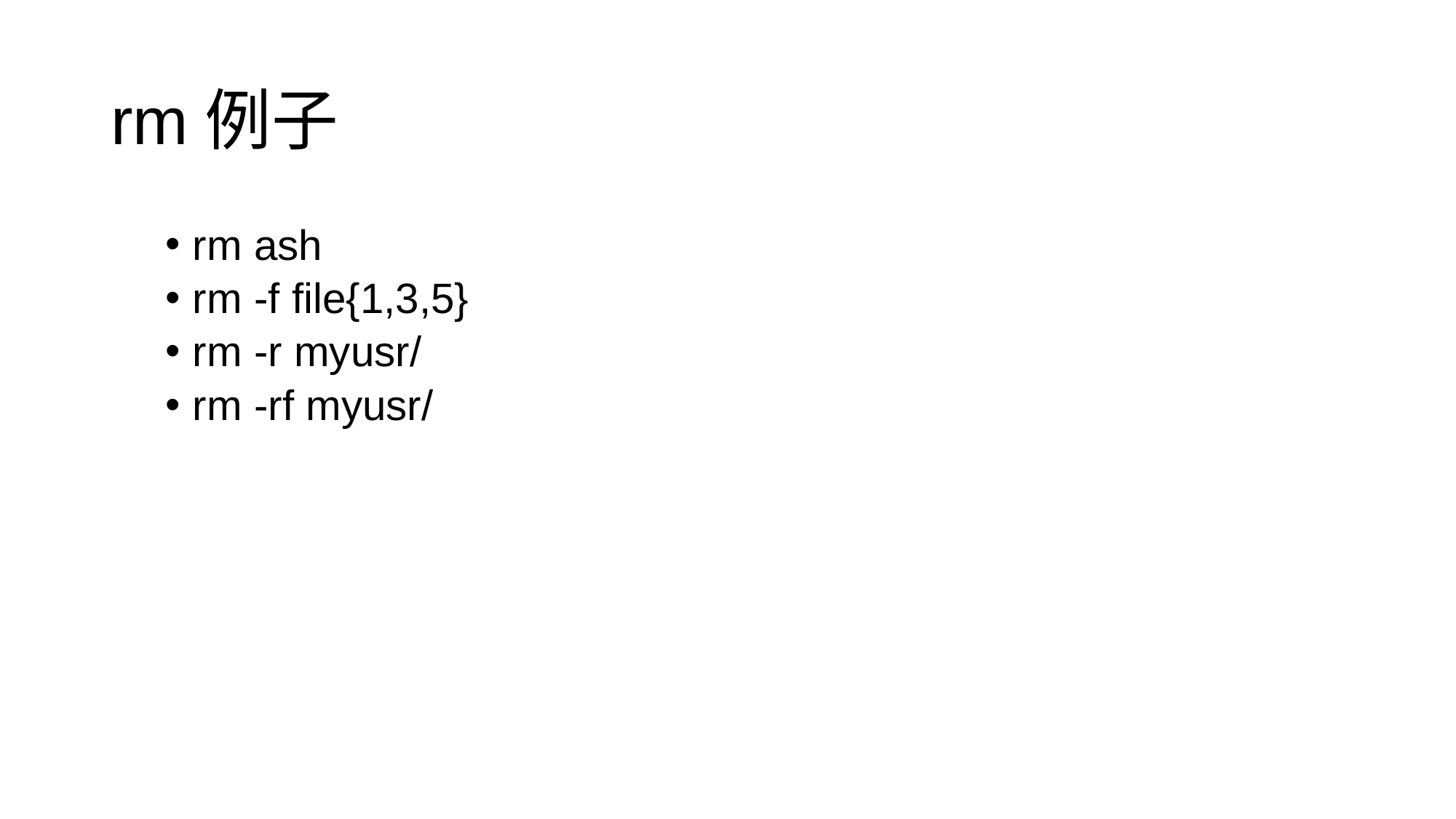

# rm例子
rm ash
rm -f file{1,3,5}
rm -r myusr/
rm -rf myusr/